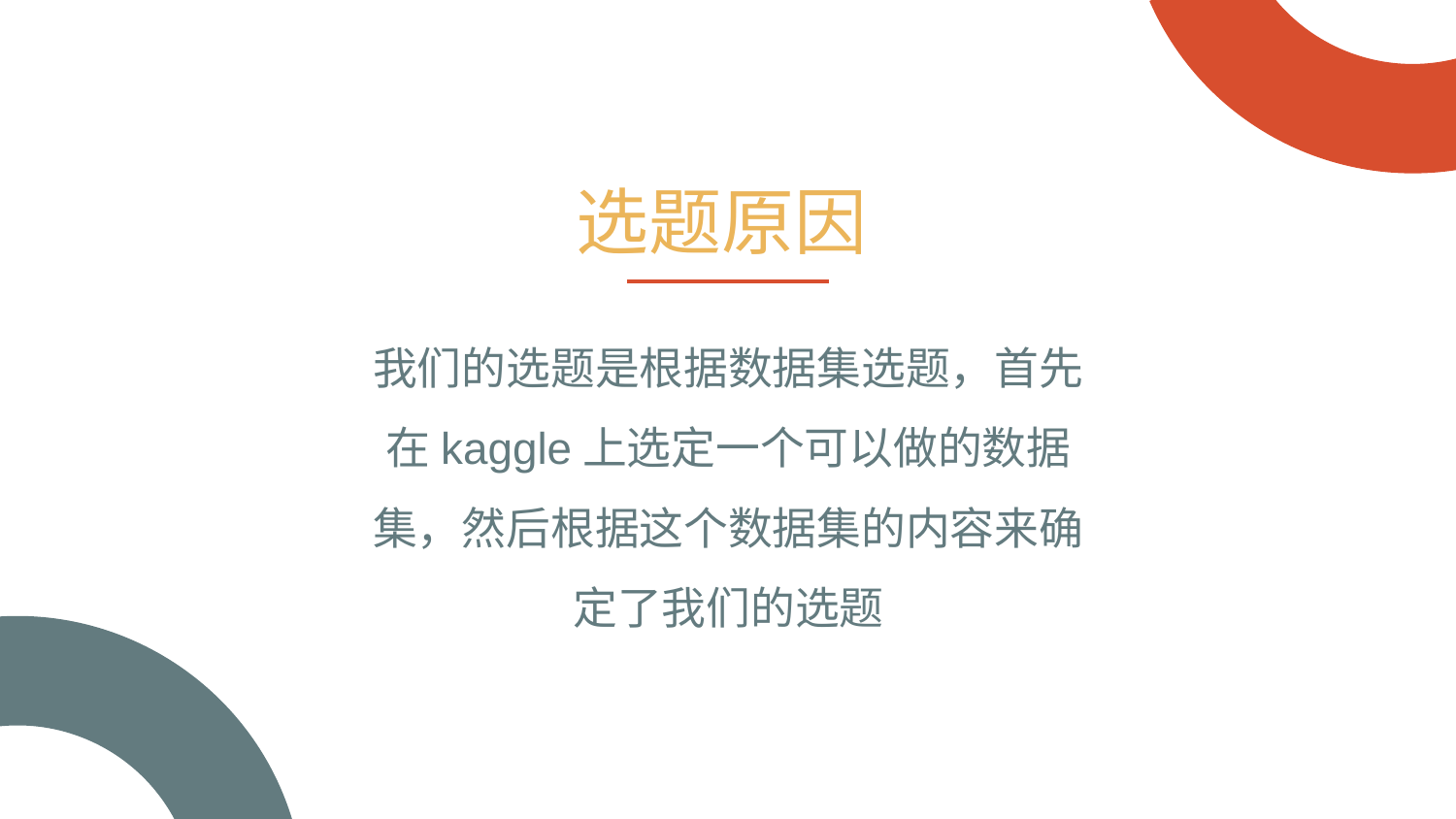

选题原因

我们的选题是根据数据集选题，首先在kaggle上选定一个可以做的数据集，然后根据这个数据集的内容来确定了我们的选题